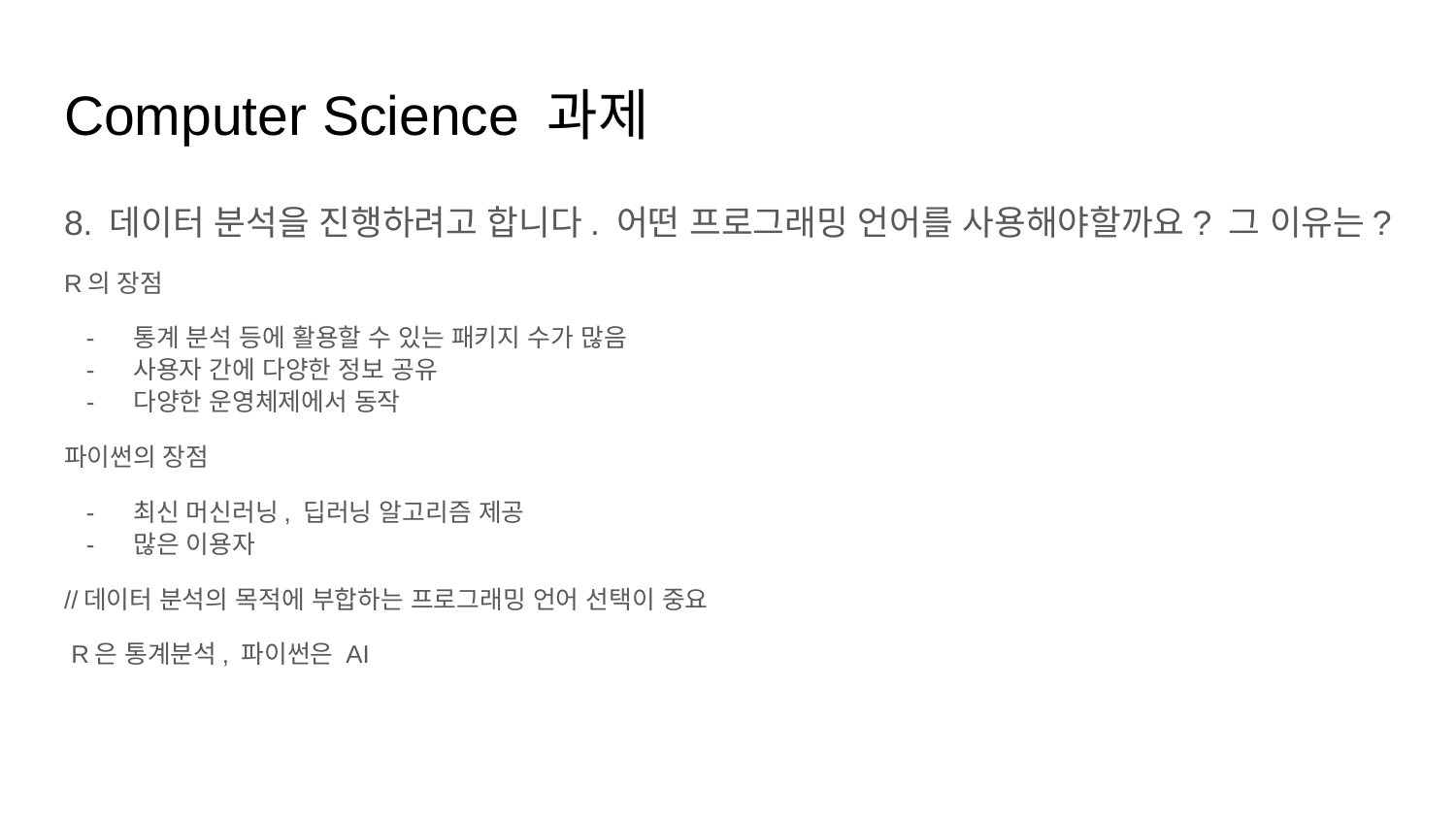

# Computer Science 과제

8. 데이터 분석을 진행하려고 합니다. 어떤 프로그래밍 언어를 사용해야할까요? 그 이유는?
R의 장점
통계 분석 등에 활용할 수 있는 패키지 수가 많음
사용자 간에 다양한 정보 공유
다양한 운영체제에서 동작
파이썬의 장점
최신 머신러닝, 딥러닝 알고리즘 제공
많은 이용자
//데이터 분석의 목적에 부합하는 프로그래밍 언어 선택이 중요
 R은 통계분석, 파이썬은 AI